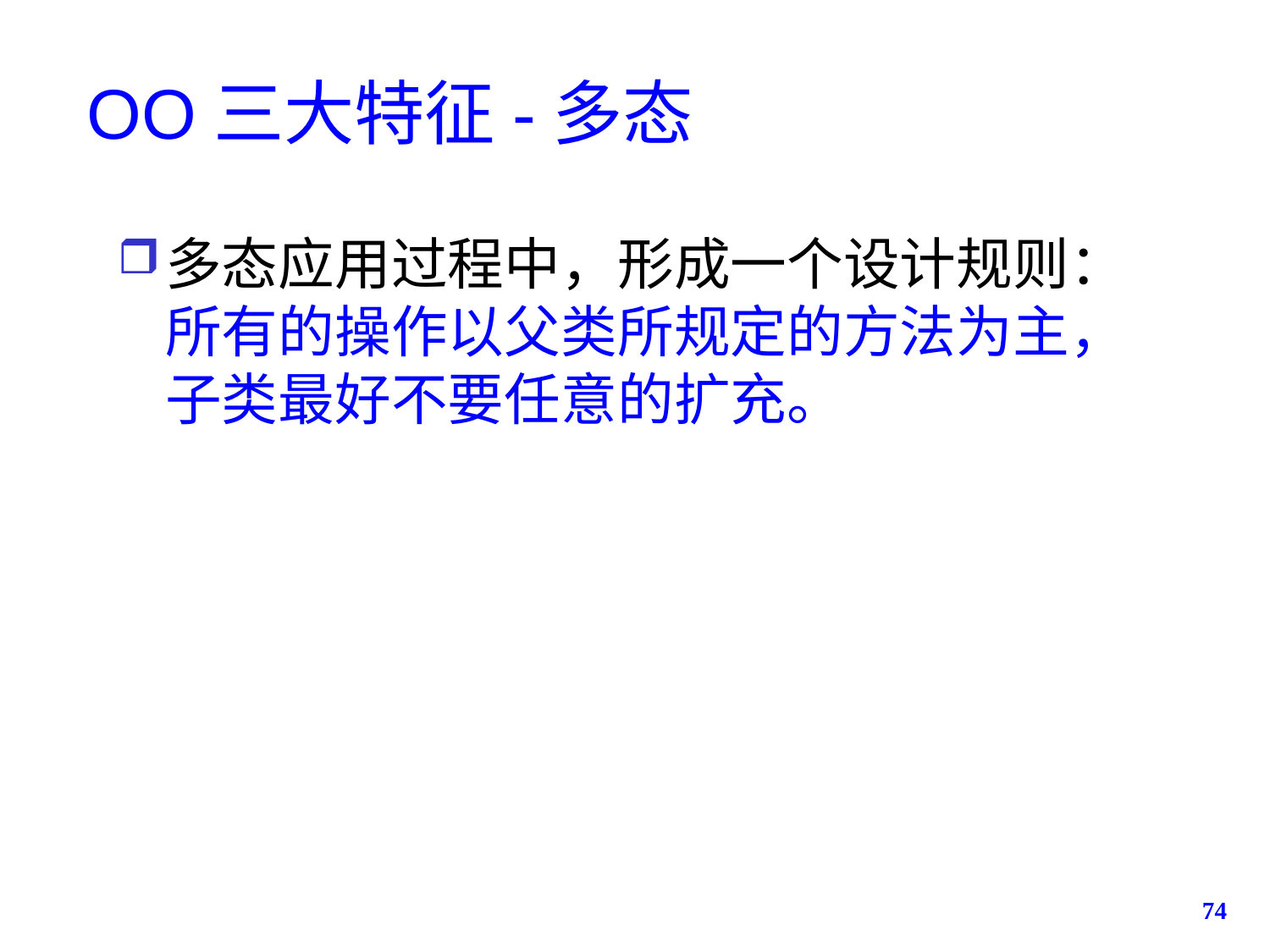

# OO三大特征-多态
多态应用过程中，形成一个设计规则：所有的操作以父类所规定的方法为主，子类最好不要任意的扩充。
74